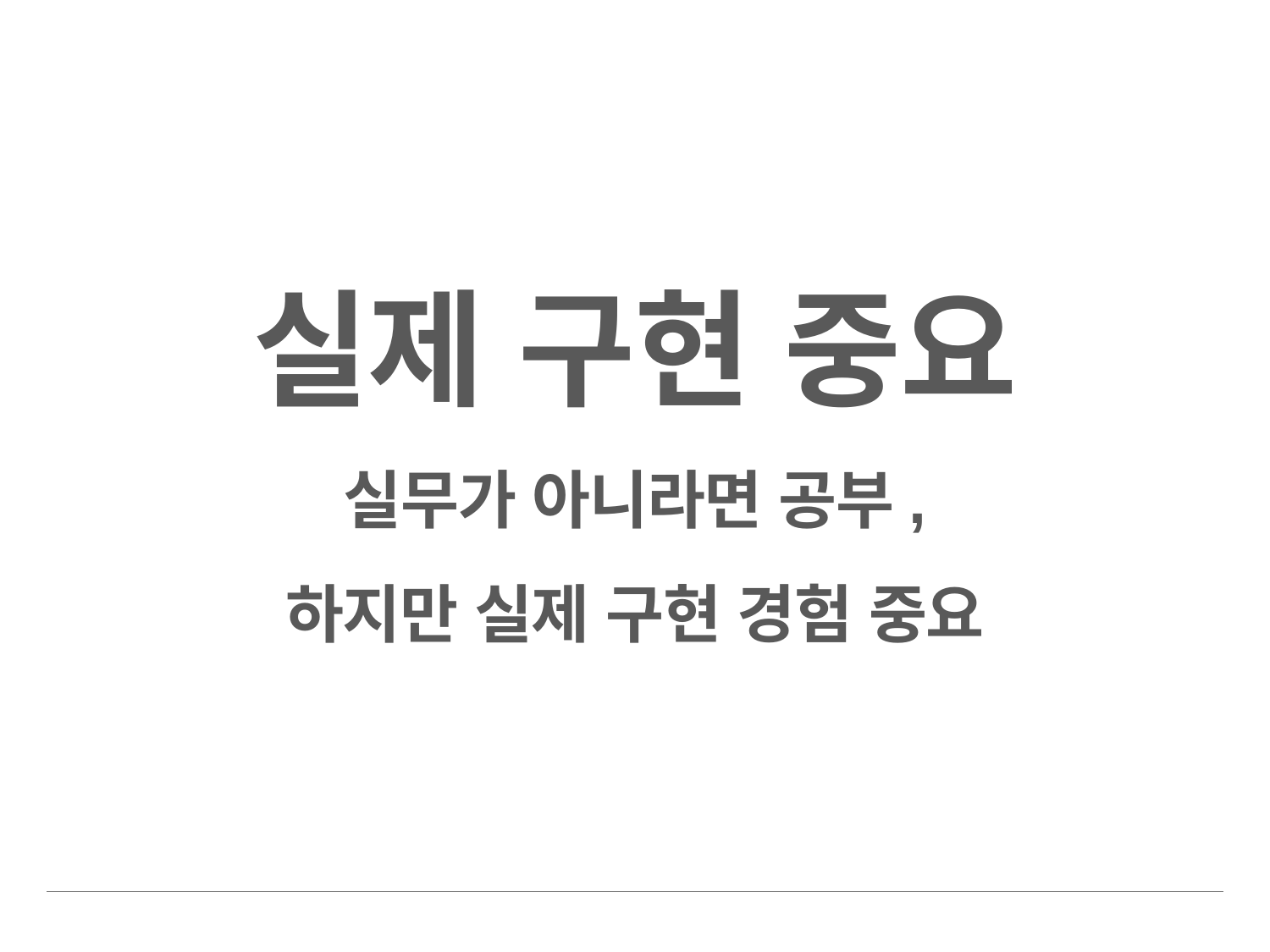

# 실제 구현 중요 실무가 아니라면 공부, 하지만 실제 구현 경험 중요